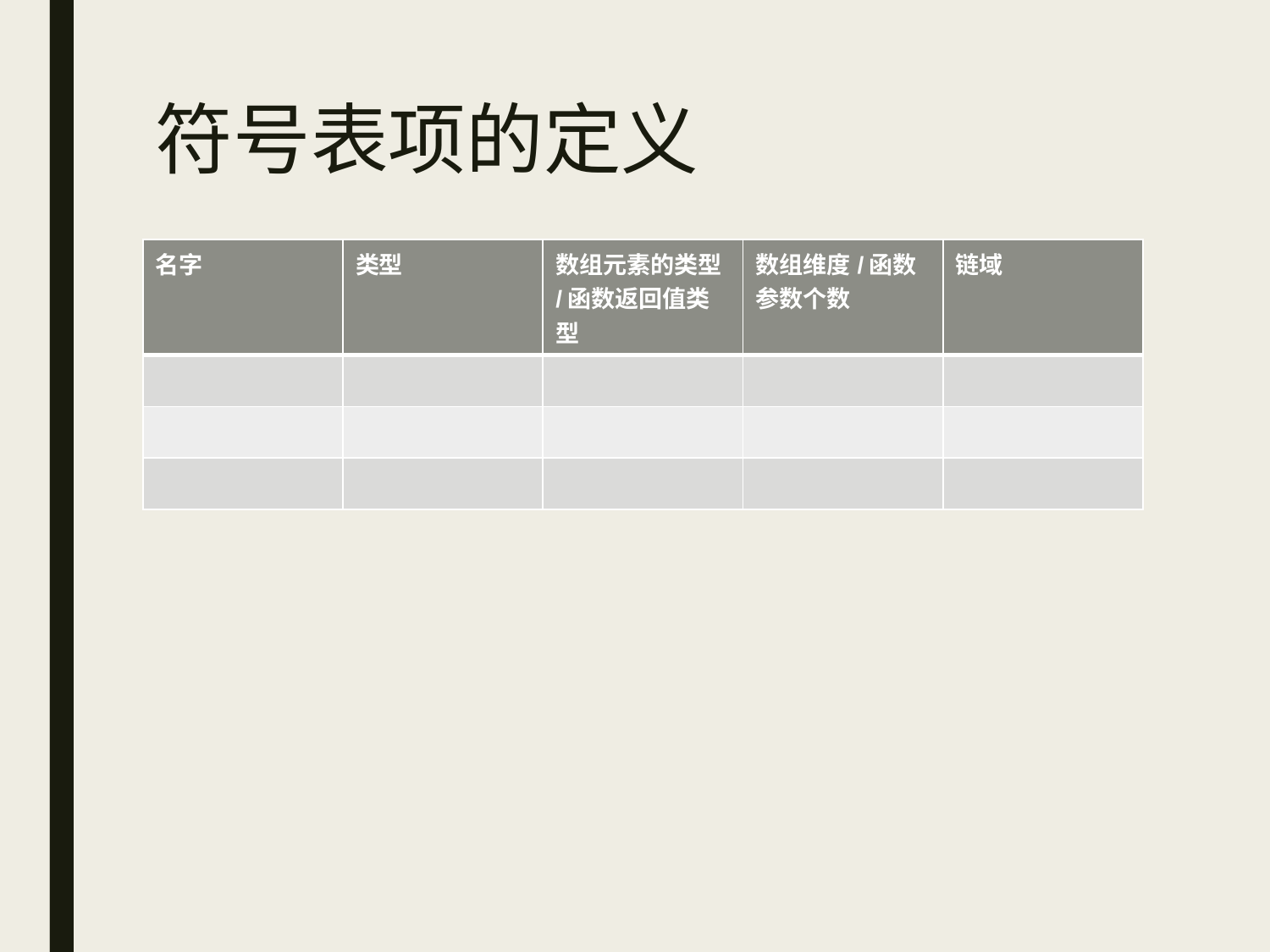

# 符号表项的定义
| 名字 | 类型 | 数组元素的类型/函数返回值类型 | 数组维度/函数参数个数 | 链域 |
| --- | --- | --- | --- | --- |
|  |  |  |  |  |
|  |  |  |  |  |
|  |  |  |  |  |